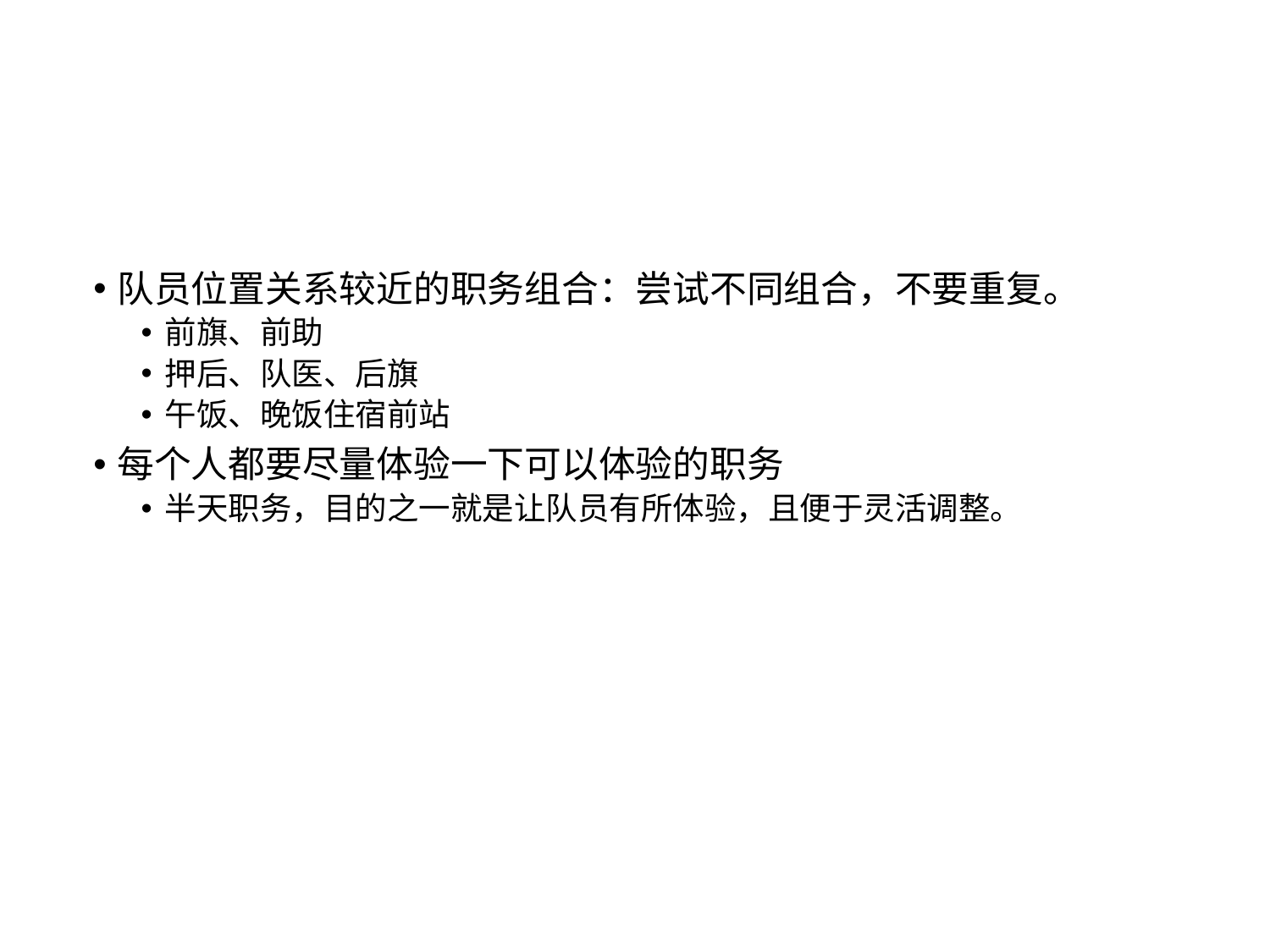

#
队员位置关系较近的职务组合：尝试不同组合，不要重复。
前旗、前助
押后、队医、后旗
午饭、晚饭住宿前站
每个人都要尽量体验一下可以体验的职务
半天职务，目的之一就是让队员有所体验，且便于灵活调整。